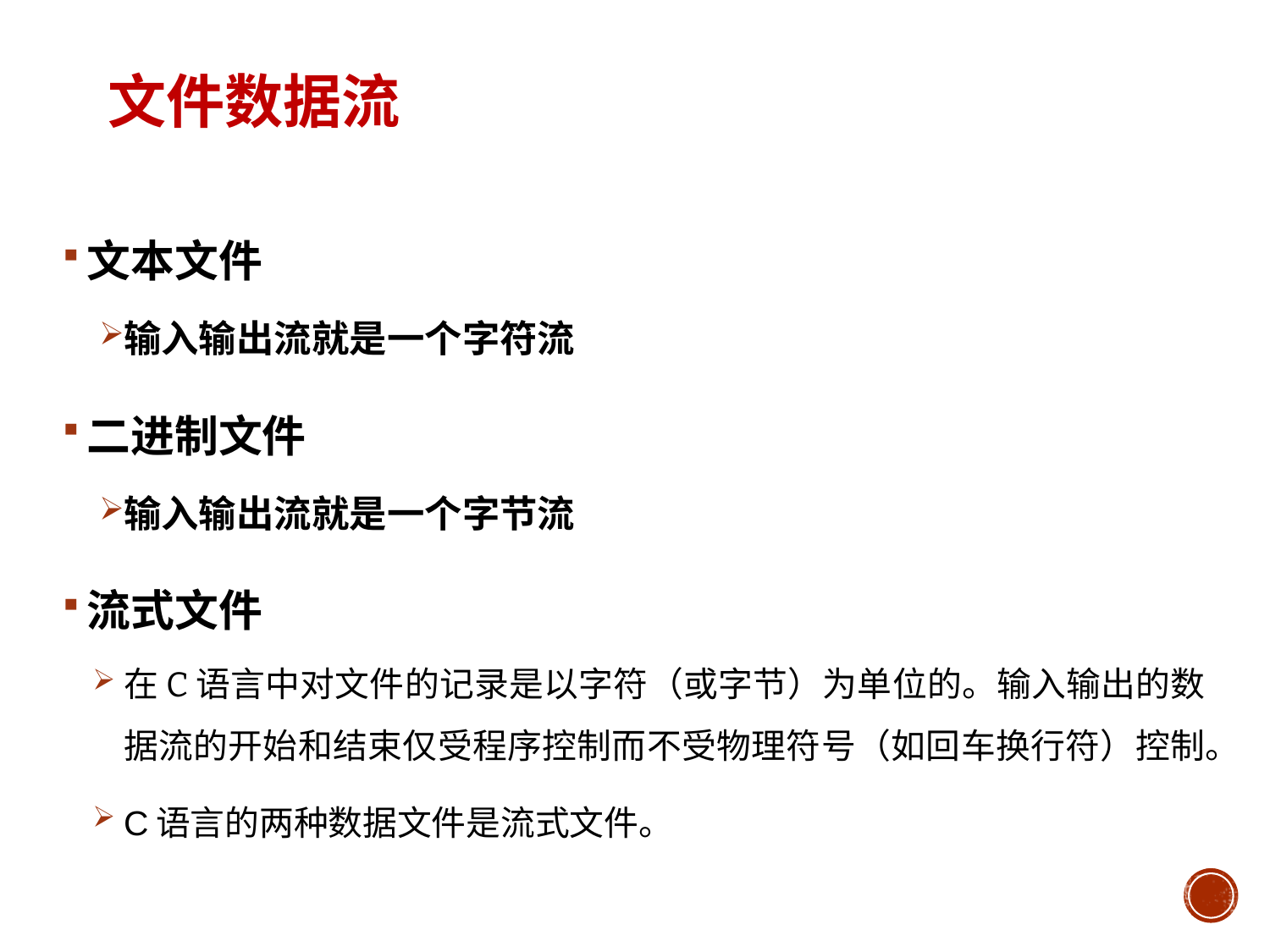

# 文件数据流
文本文件
输入输出流就是一个字符流
二进制文件
输入输出流就是一个字节流
流式文件
在C语言中对文件的记录是以字符（或字节）为单位的。输入输出的数据流的开始和结束仅受程序控制而不受物理符号（如回车换行符）控制。
C语言的两种数据文件是流式文件。
10